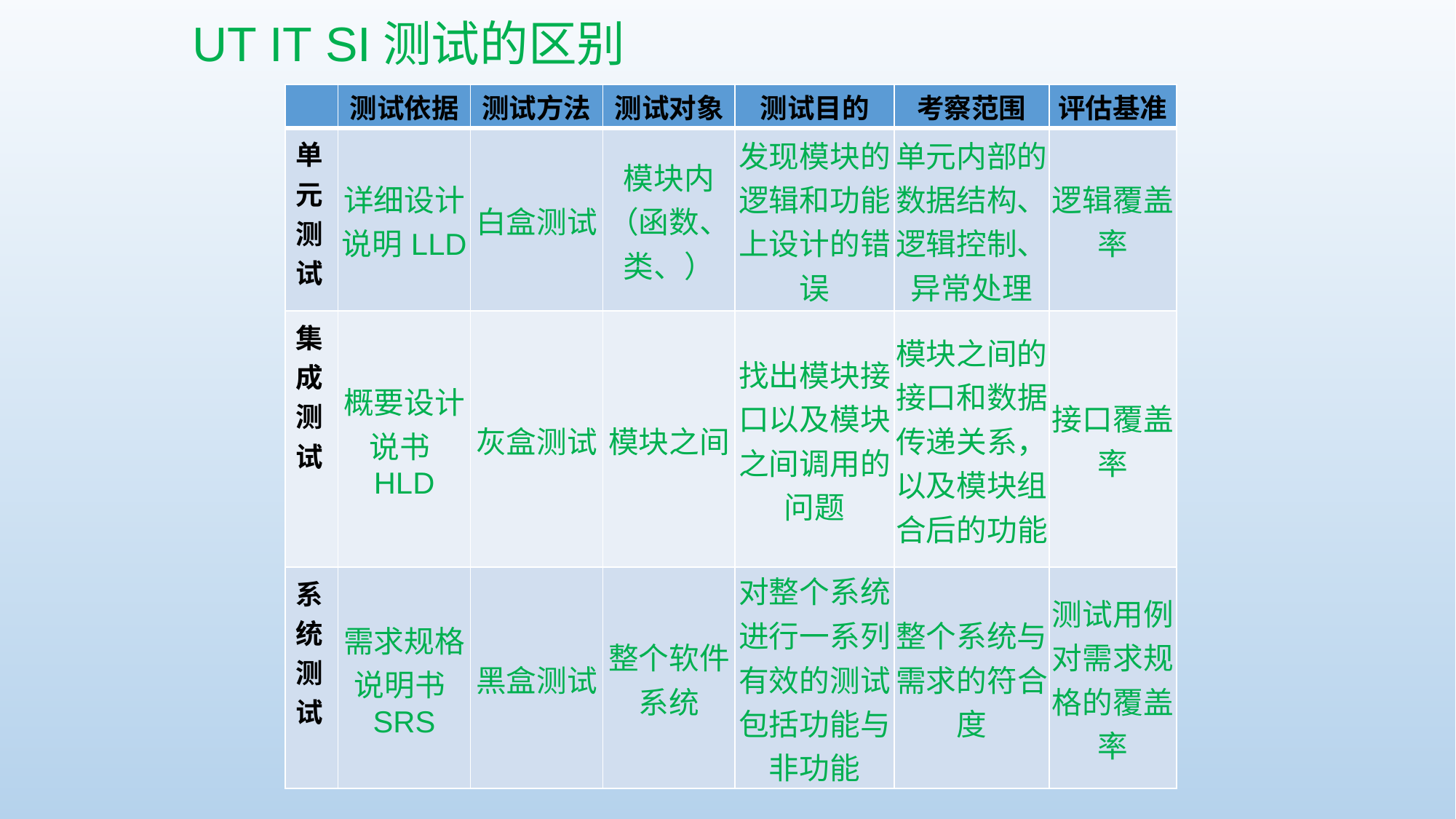

UT IT SI测试的区别
|  | 测试依据 | 测试方法 | 测试对象 | 测试目的 | 考察范围 | 评估基准 |
| --- | --- | --- | --- | --- | --- | --- |
| 单元测试 | 详细设计说明LLD | 白盒测试 | 模块内（函数、类、） | 发现模块的逻辑和功能上设计的错误 | 单元内部的数据结构、逻辑控制、异常处理 | 逻辑覆盖率 |
| 集成测试 | 概要设计说书HLD | 灰盒测试 | 模块之间 | 找出模块接口以及模块之间调用的问题 | 模块之间的接口和数据传递关系，以及模块组合后的功能 | 接口覆盖率 |
| 系统测试 | 需求规格说明书SRS | 黑盒测试 | 整个软件系统 | 对整个系统进行一系列有效的测试包括功能与非功能 | 整个系统与需求的符合度 | 测试用例对需求规格的覆盖率 |